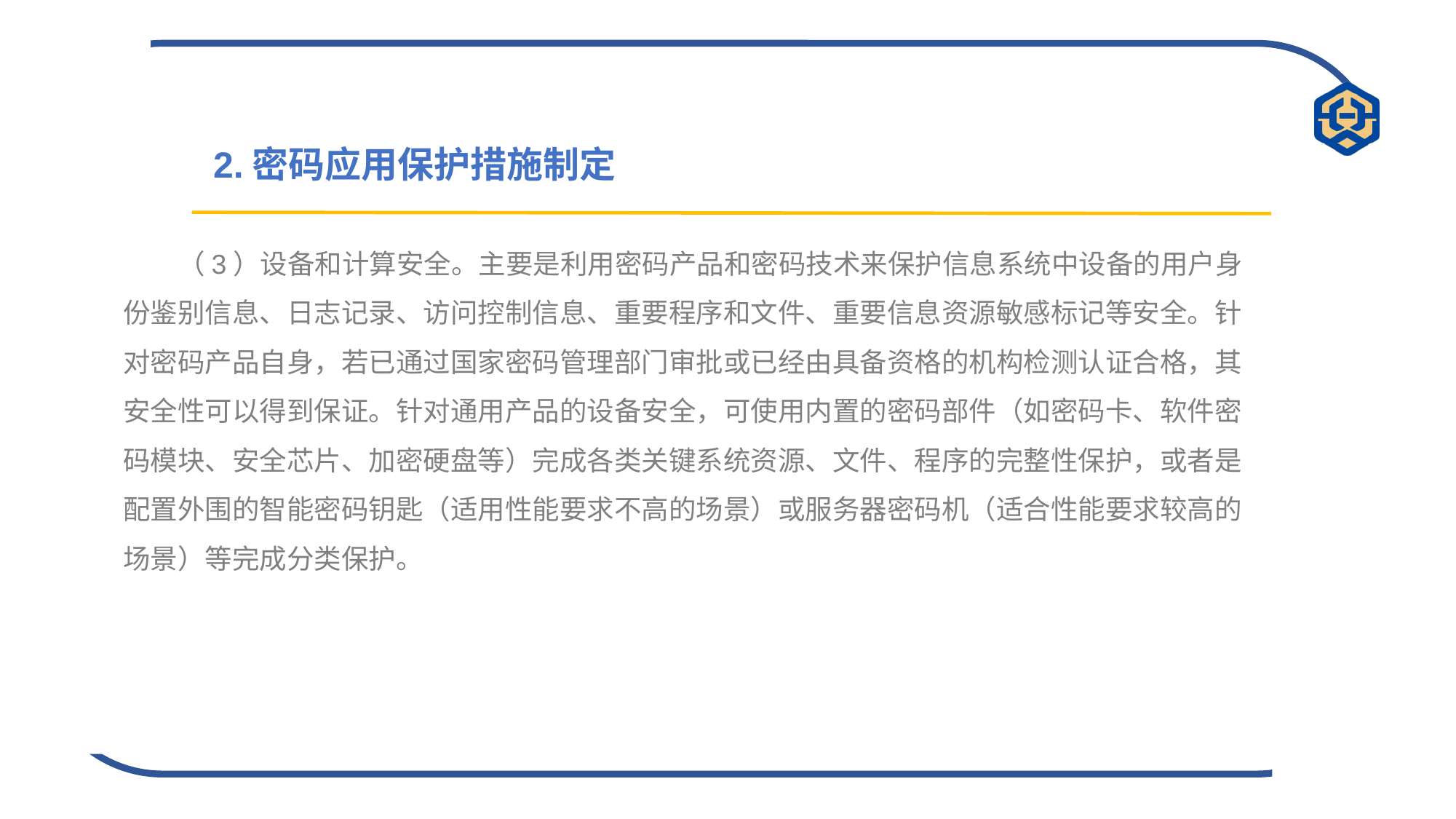

2.密码应用保护措施制定
（3）设备和计算安全。主要是利用密码产品和密码技术来保护信息系统中设备的用户身份鉴别信息、日志记录、访问控制信息、重要程序和文件、重要信息资源敏感标记等安全。针对密码产品自身，若已通过国家密码管理部门审批或已经由具备资格的机构检测认证合格，其安全性可以得到保证。针对通用产品的设备安全，可使用内置的密码部件（如密码卡、软件密码模块、安全芯片、加密硬盘等）完成各类关键系统资源、文件、程序的完整性保护，或者是配置外围的智能密码钥匙（适用性能要求不高的场景）或服务器密码机（适合性能要求较高的场景）等完成分类保护。